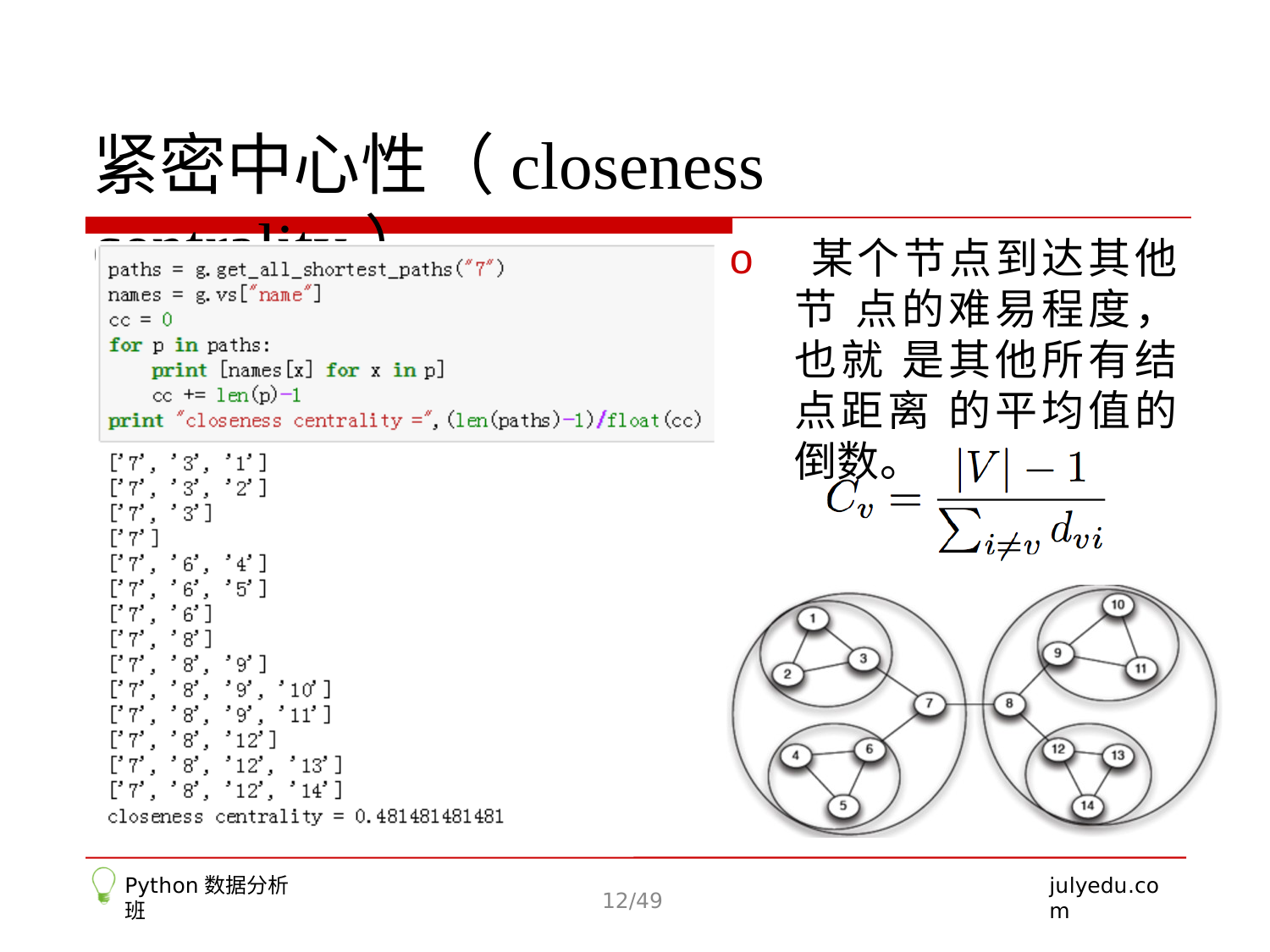

# 紧密中心性（closeness centrality）

o 某个节点到达其他节 点的难易程度，也就 是其他所有结点距离 的平均值的倒数。

Python数据分析班
julyedu.com
12/49